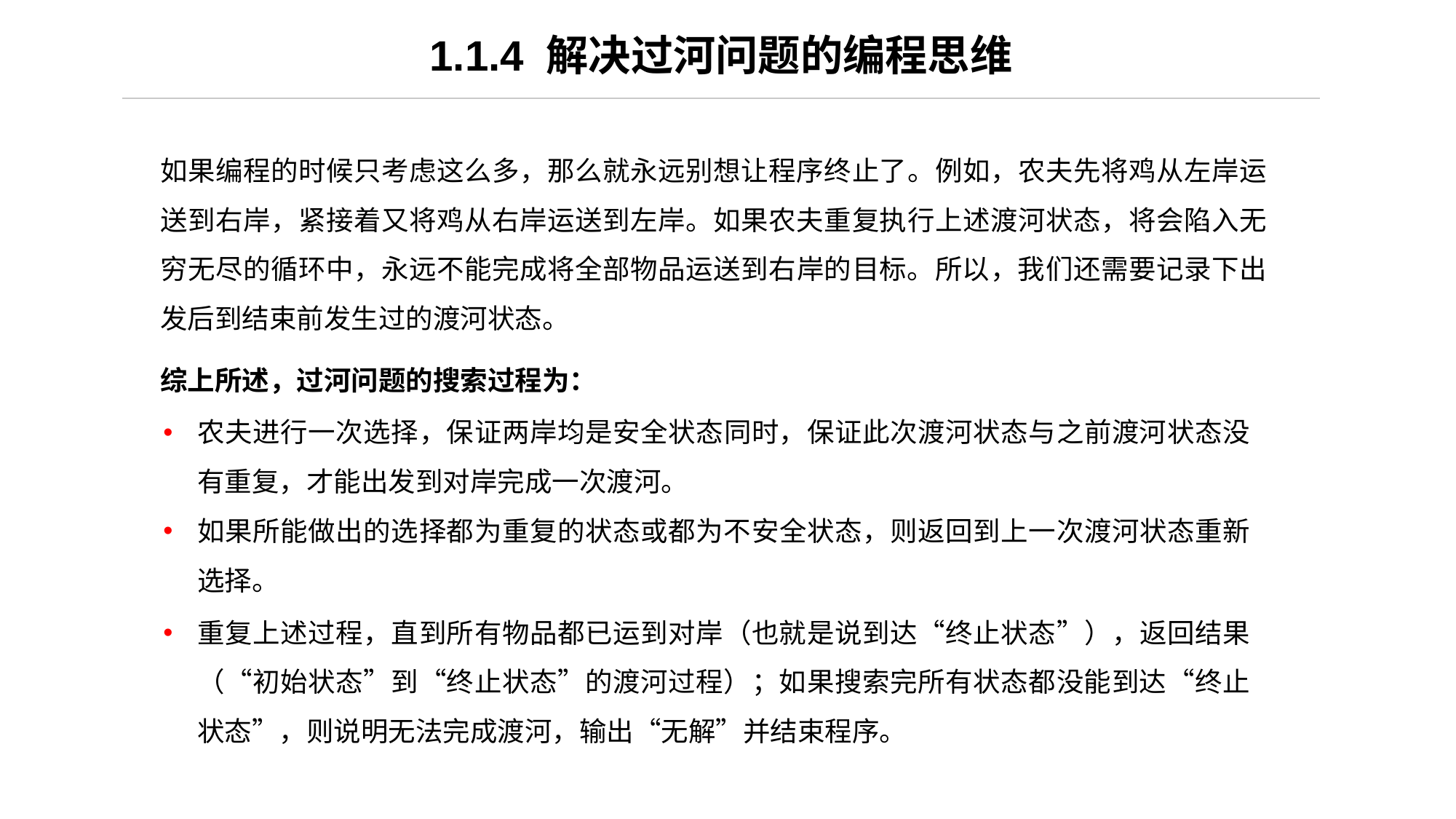

1.1.4 解决过河问题的编程思维
如果编程的时候只考虑这么多，那么就永远别想让程序终止了。例如，农夫先将鸡从左岸运送到右岸，紧接着又将鸡从右岸运送到左岸。如果农夫重复执行上述渡河状态，将会陷入无穷无尽的循环中，永远不能完成将全部物品运送到右岸的目标。所以，我们还需要记录下出发后到结束前发生过的渡河状态。
综上所述，过河问题的搜索过程为：
农夫进行一次选择，保证两岸均是安全状态同时，保证此次渡河状态与之前渡河状态没有重复，才能出发到对岸完成一次渡河。
如果所能做出的选择都为重复的状态或都为不安全状态，则返回到上一次渡河状态重新选择。
重复上述过程，直到所有物品都已运到对岸（也就是说到达“终止状态”），返回结果（“初始状态”到“终止状态”的渡河过程）；如果搜索完所有状态都没能到达“终止状态”，则说明无法完成渡河，输出“无解”并结束程序。